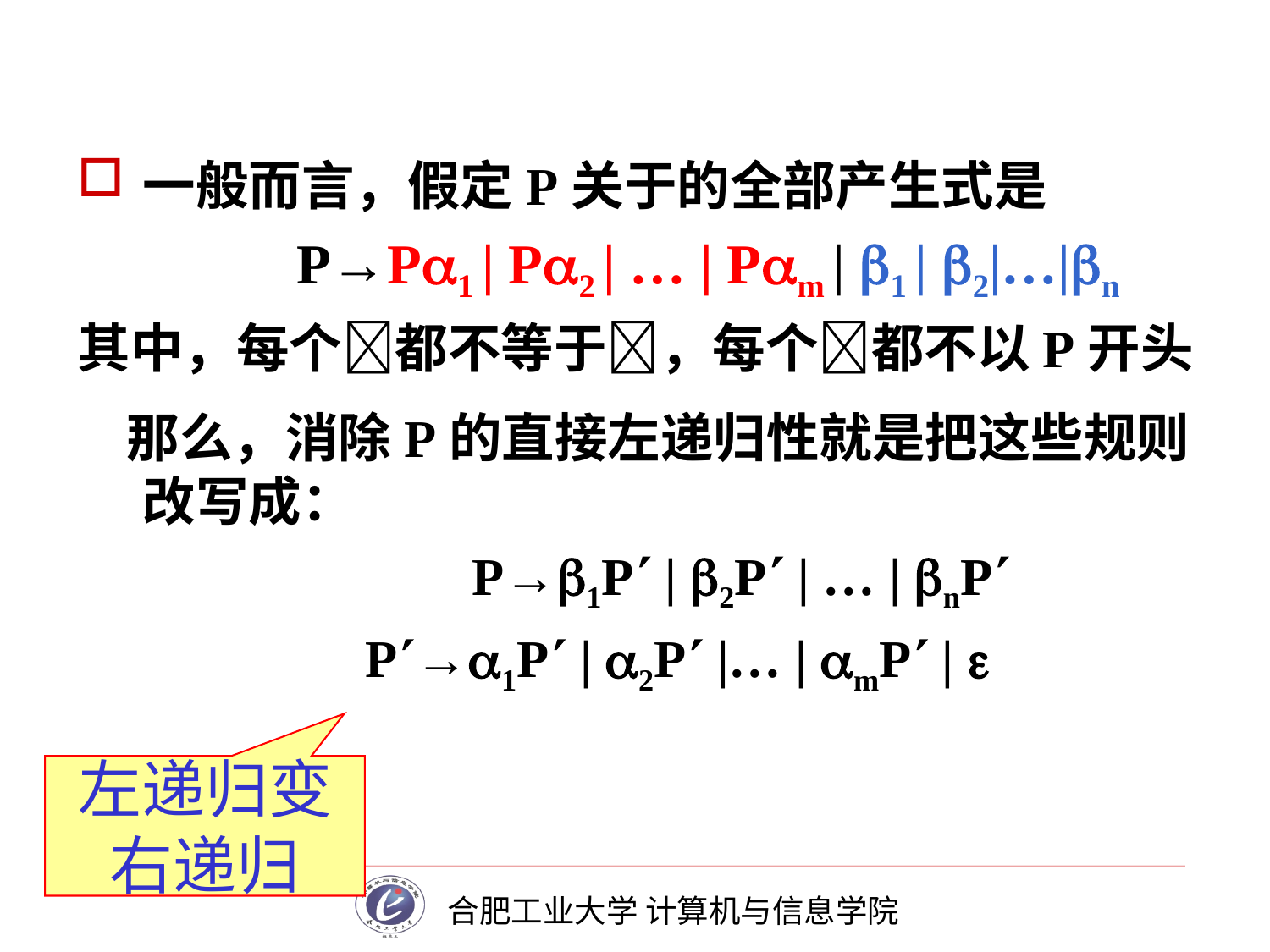

# 一般而言，假定P关于的全部产生式是
	P→Pα1 | Pα2 | … | Pαm | β1 | β2|…|βn
其中，每个α都不等于ε，每个β都不以P开头
   那么，消除P的直接左递归性就是把这些规则改写成：
  		P→β1P′ | β2P′ | … | βnP′
	P′→α1P′ | α2P′ |… | αmP′ | ε

左递归变右递归